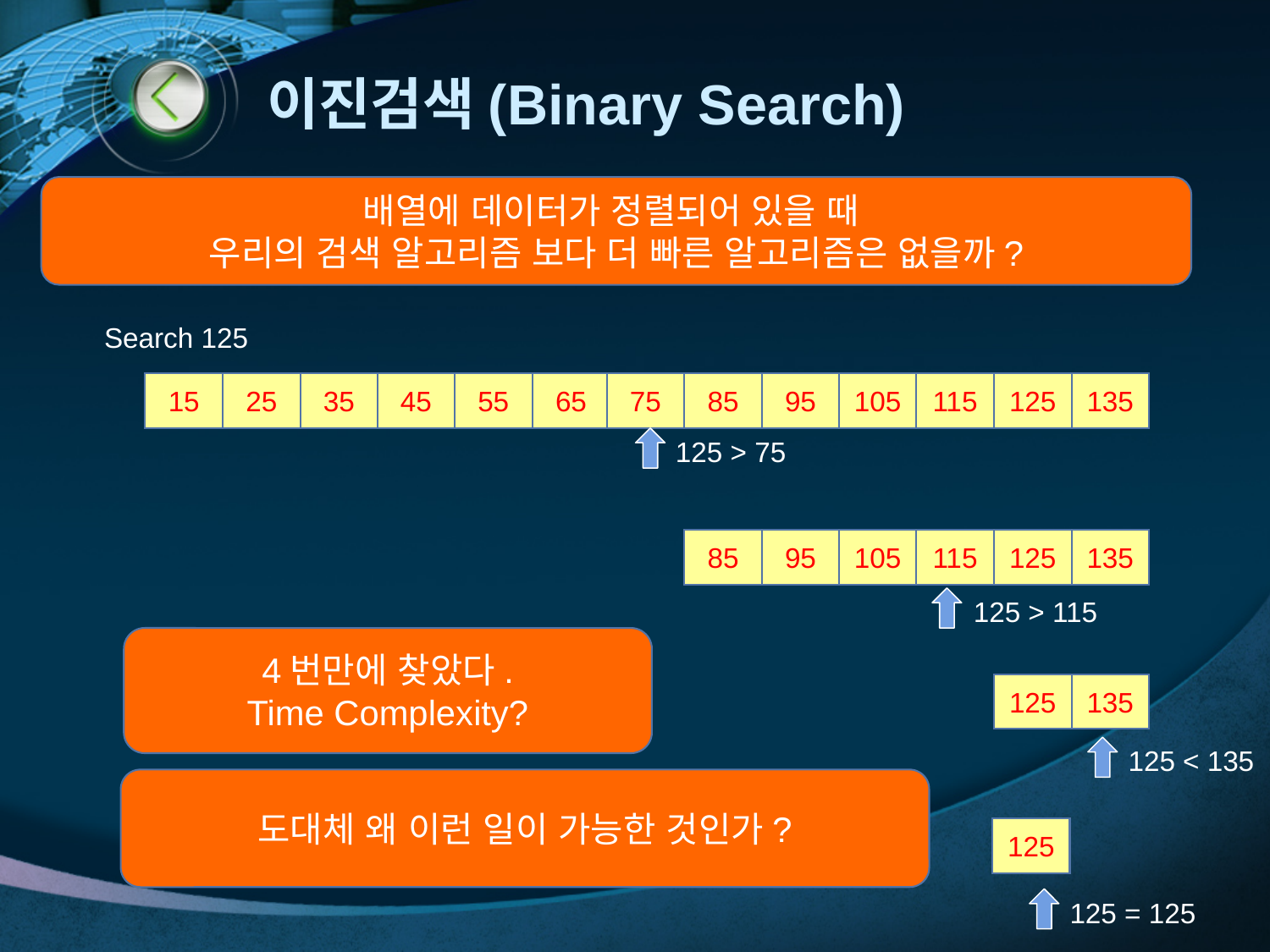

# 이진검색(Binary Search)
배열에 데이터가 정렬되어 있을 때
우리의 검색 알고리즘 보다 더 빠른 알고리즘은 없을까?
Search 125
15
25
35
45
55
65
75
85
95
105
115
125
135

125 > 75
85
95
105
115
125
135

125 > 115
4번만에 찾았다.
Time Complexity?
125
135

125 < 135
도대체 왜 이런 일이 가능한 것인가?
125

125 = 125